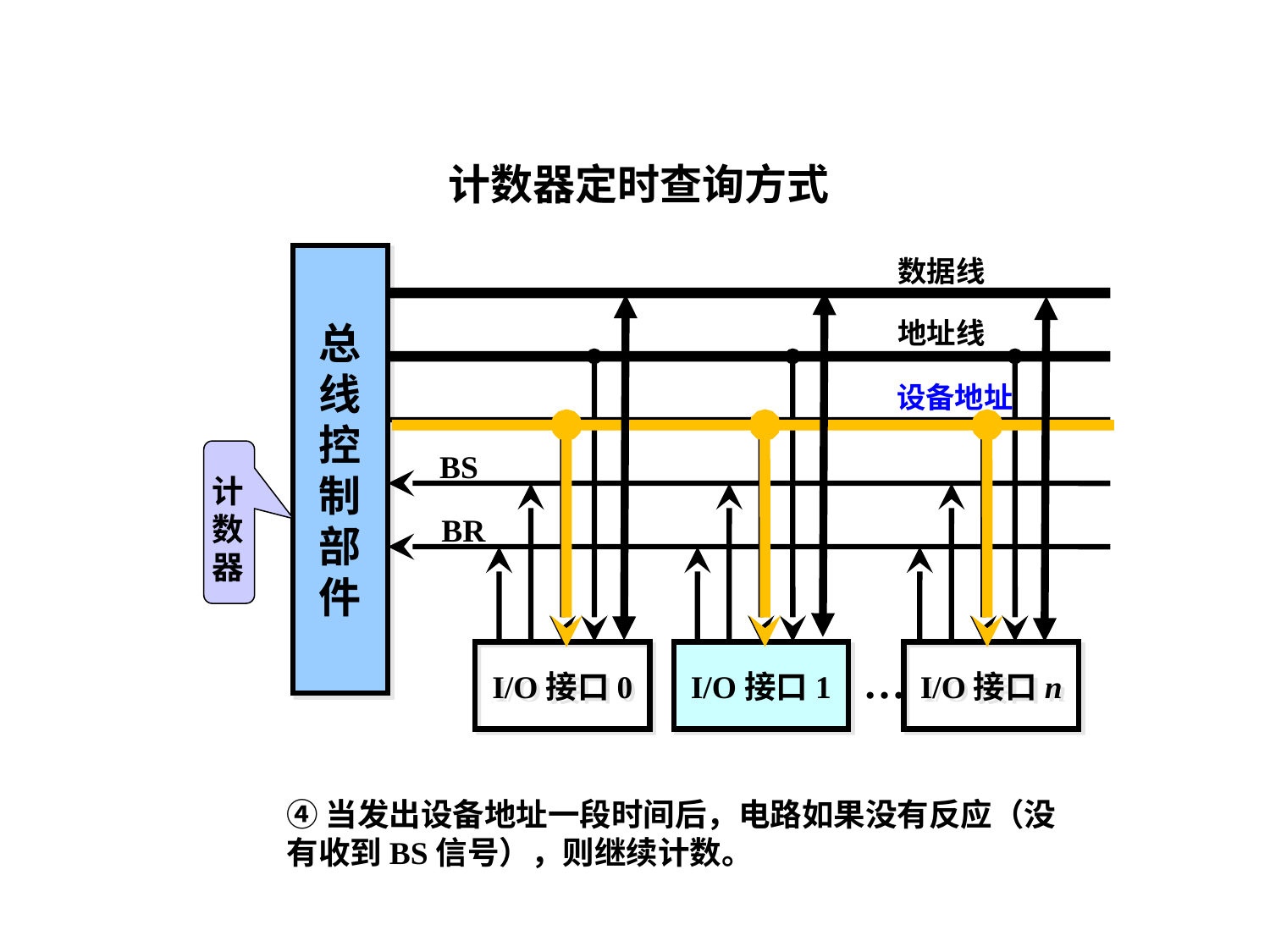

计数器定时查询方式
总
线
控
制
部
件
数据线

地址线

BS

BR

I/O接口0
I/O接口1
I/O接口n
…
设备地址

计
数
器
④当发出设备地址一段时间后，电路如果没有反应（没有收到BS信号），则继续计数。